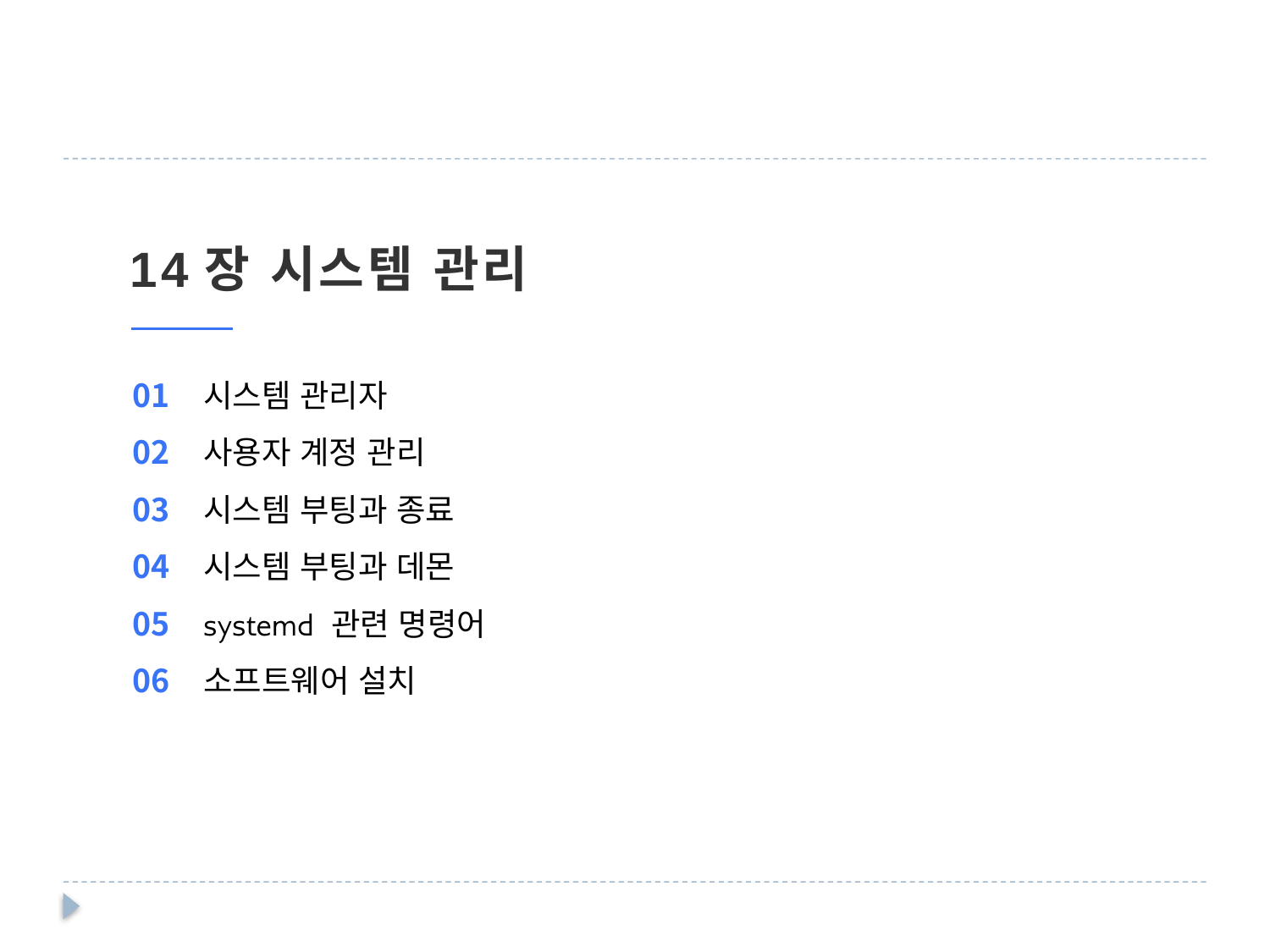

14장 시스템 관리
01
02
03
04
05
06
시스템 관리자
사용자 계정 관리
시스템 부팅과 종료
시스템 부팅과 데몬
systemd 관련 명령어
소프트웨어 설치